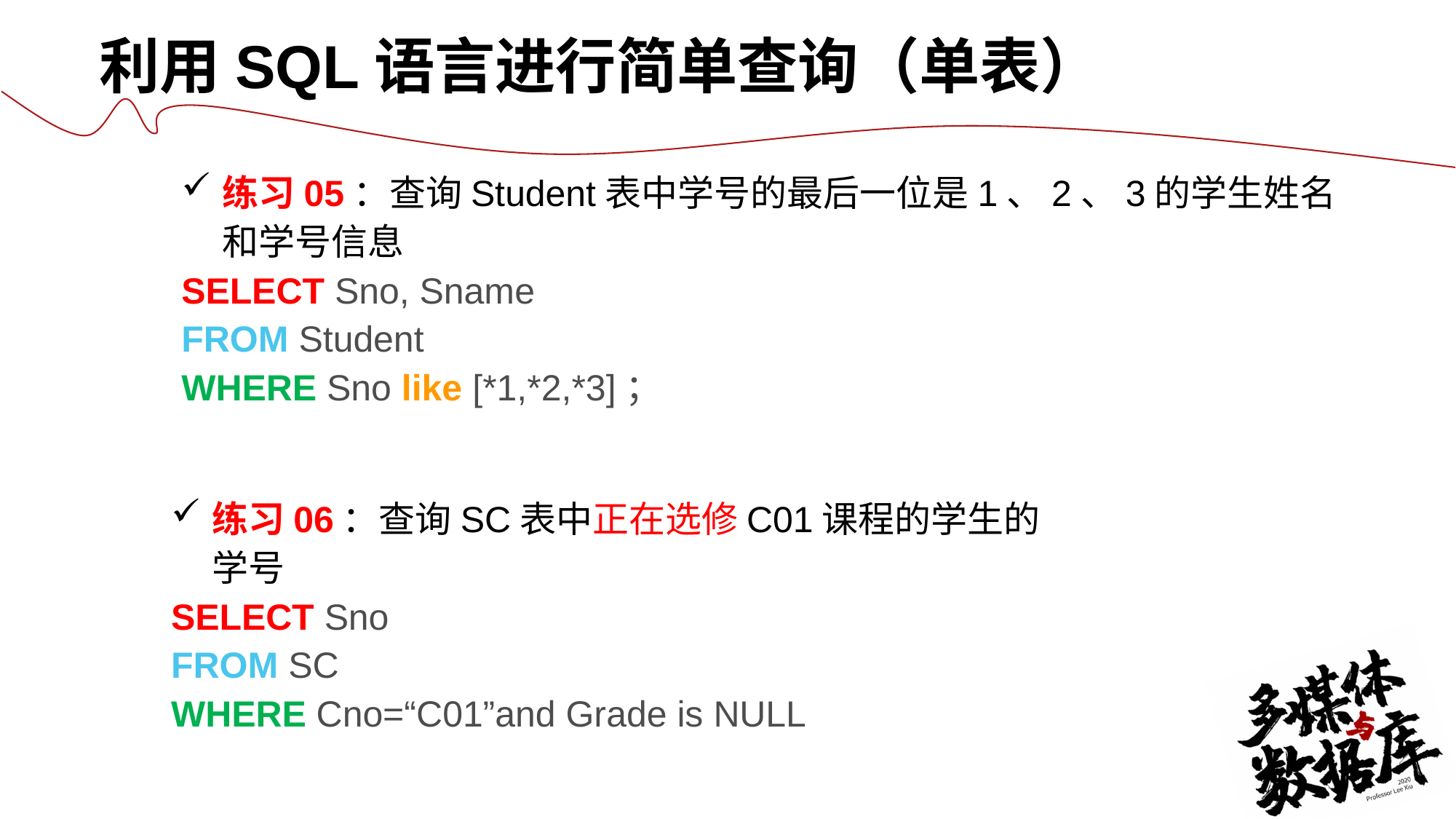

利用SQL语言进行简单查询（单表）
练习05：查询Student表中学号的最后一位是1、2、3的学生姓名和学号信息
SELECT Sno, Sname
FROM Student
WHERE Sno like [*1,*2,*3]；

练习06：查询SC表中正在选修C01课程的学生的学号
SELECT Sno
FROM SC
WHERE Cno=“C01”and Grade is NULL